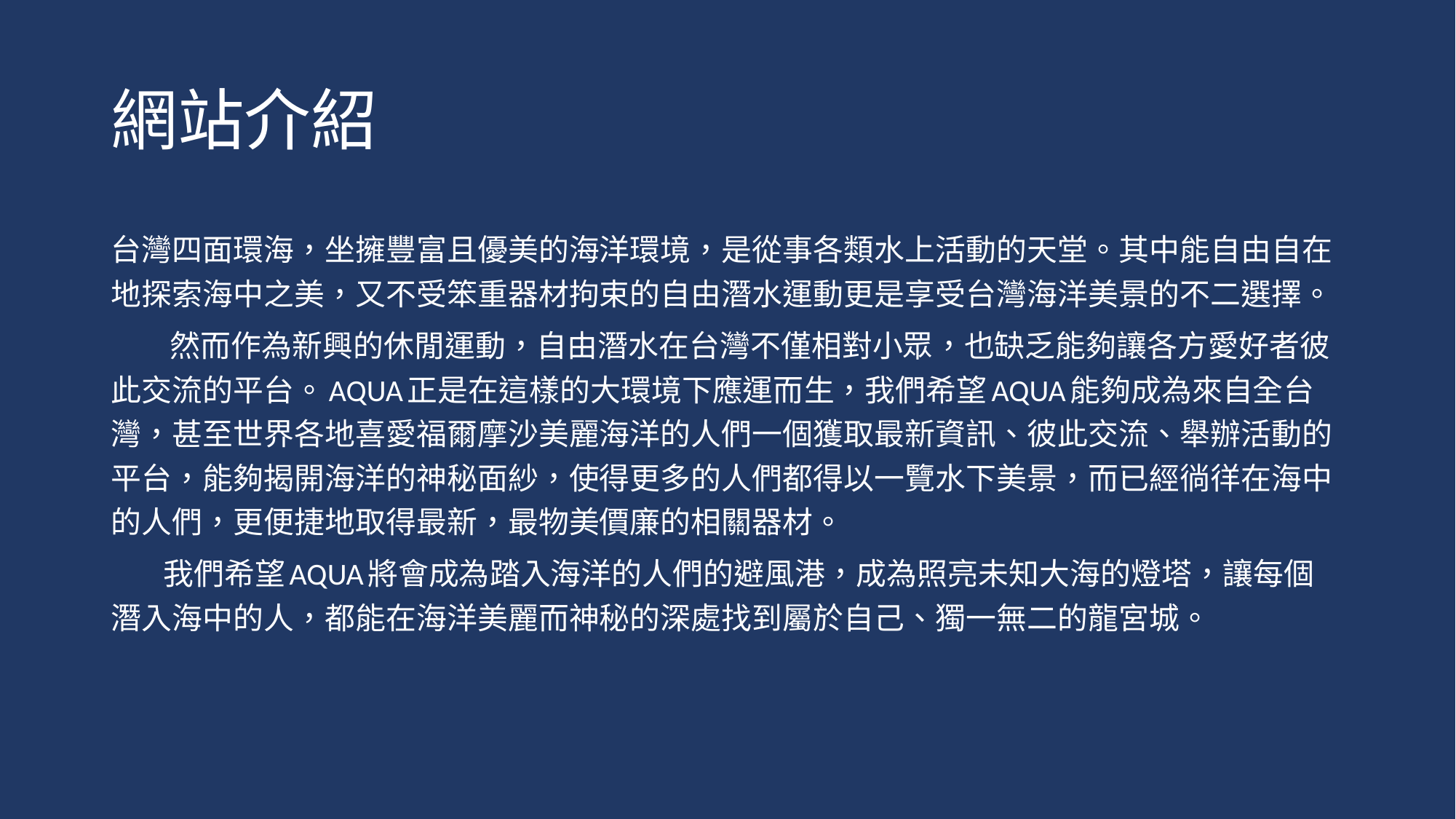

# 網站介紹
台灣四面環海，坐擁豐富且優美的海洋環境，是從事各類水上活動的天堂。其中能自由自在地探索海中之美，又不受笨重器材拘束的自由潛水運動更是享受台灣海洋美景的不二選擇。
        然而作為新興的休閒運動，自由潛水在台灣不僅相對小眾，也缺乏能夠讓各方愛好者彼此交流的平台。AQUA正是在這樣的大環境下應運而生，我們希望AQUA能夠成為來自全台灣，甚至世界各地喜愛福爾摩沙美麗海洋的人們一個獲取最新資訊、彼此交流、舉辦活動的平台，能夠揭開海洋的神秘面紗，使得更多的人們都得以一覽水下美景，而已經徜徉在海中的人們，更便捷地取得最新，最物美價廉的相關器材。
       我們希望AQUA將會成為踏入海洋的人們的避風港，成為照亮未知大海的燈塔，讓每個潛入海中的人，都能在海洋美麗而神秘的深處找到屬於自己、獨一無二的龍宮城。